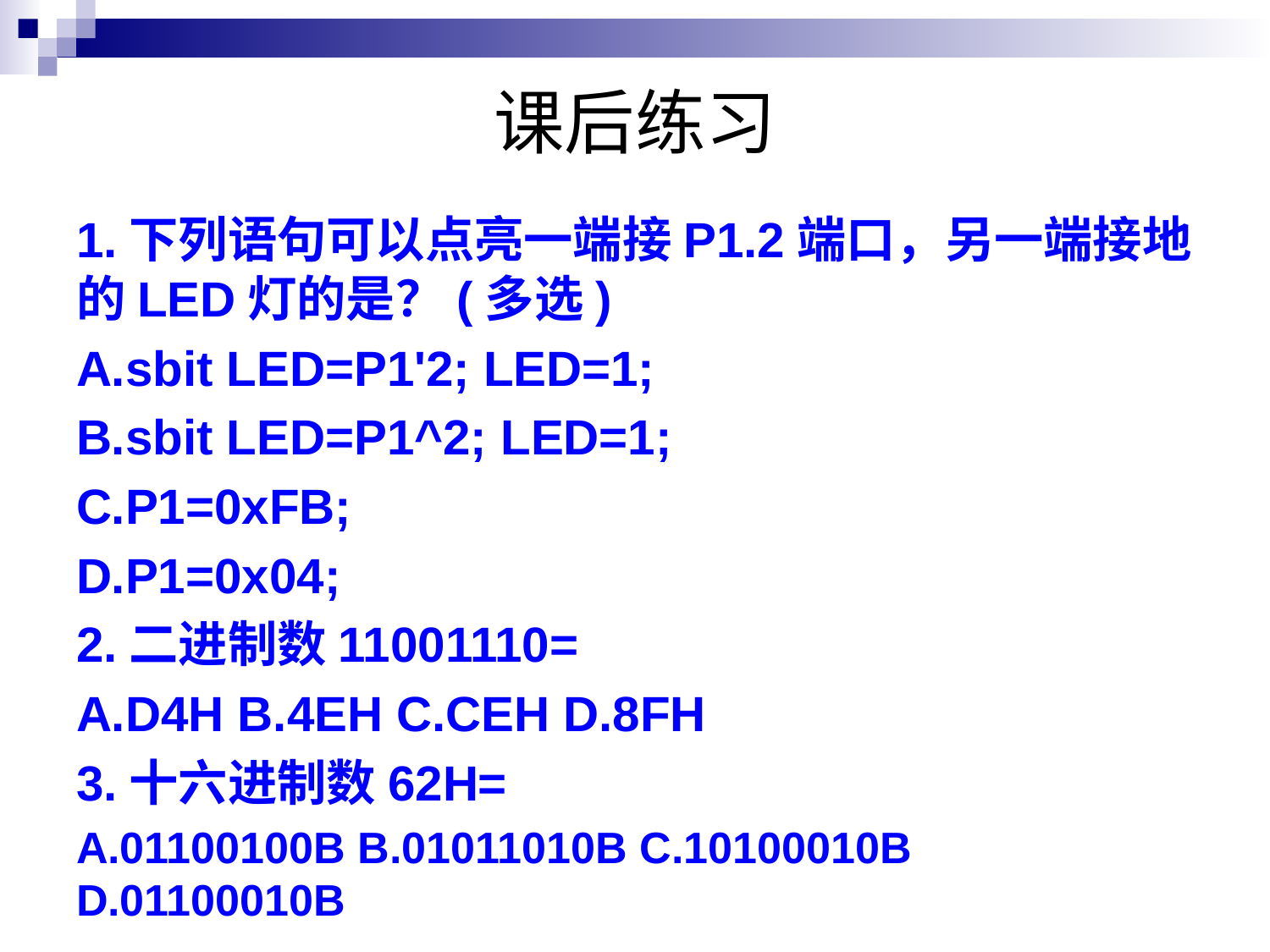

# 课后练习
1.下列语句可以点亮一端接P1.2端口，另一端接地的LED灯的是？(多选)
A.sbit LED=P1'2; LED=1;
B.sbit LED=P1^2; LED=1;
C.P1=0xFB;
D.P1=0x04;
2.二进制数11001110=
A.D4H B.4EH C.CEH D.8FH
3.十六进制数62H=
A.01100100B B.01011010B C.10100010B  D.01100010B